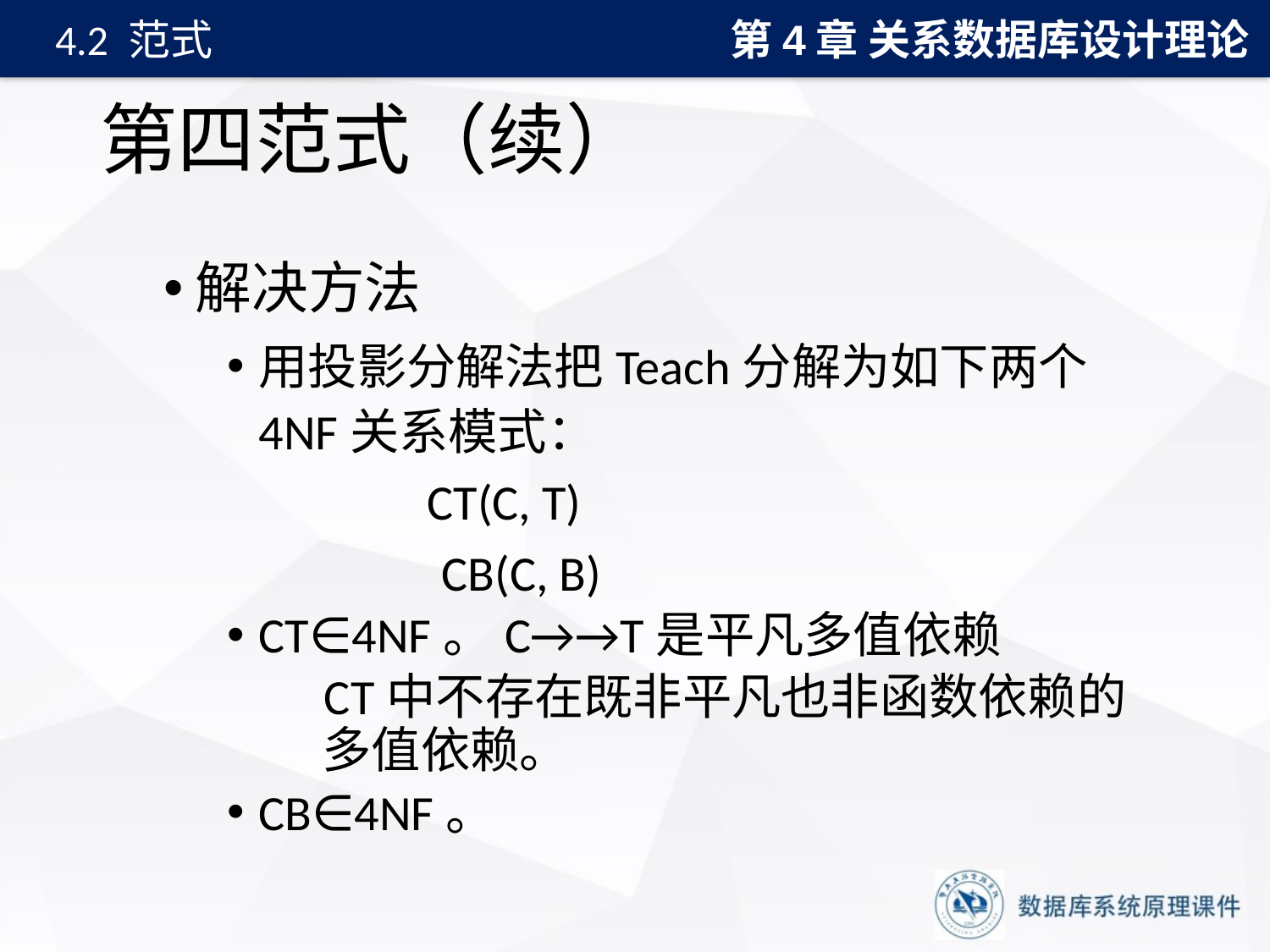

第4章 关系数据库设计理论
4.2 范式
# 第四范式（续）
解决方法
用投影分解法把Teach分解为如下两个4NF关系模式：
		               CT(C, T)
          		     CB(C, B)
CT∈4NF。C→→T是平凡多值依赖
   CT中不存在既非平凡也非函数依赖的多值依赖。
CB∈4NF。